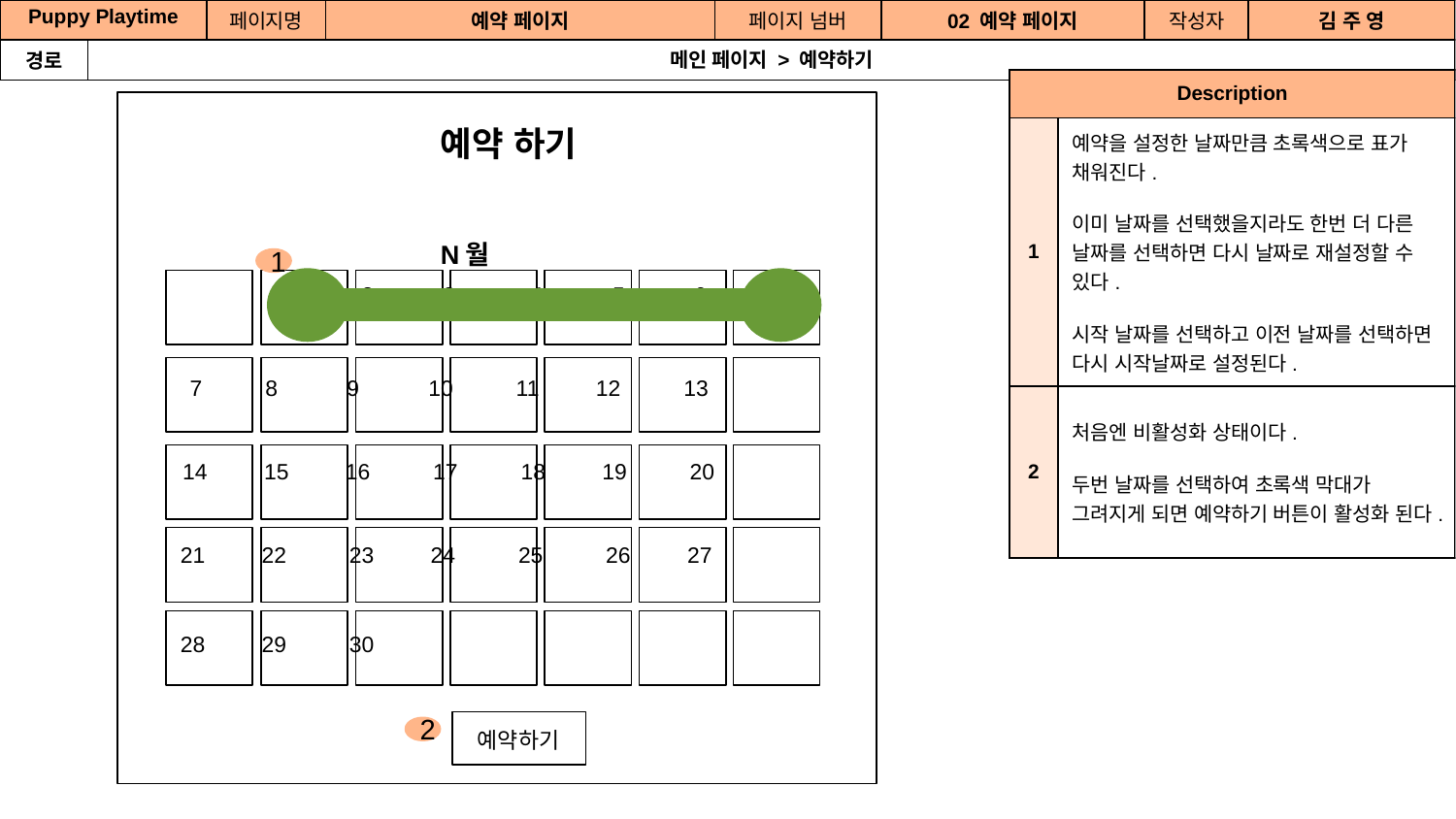

공간(오피스) 대여 시스템
| Puppy Playtime | 김 주 영 | 페이지명 | 예약 페이지 | 페이지 넘버 | 02 예약 페이지 | 작성자 | 김 주 영 |
| --- | --- | --- | --- | --- | --- | --- | --- |
| 경로 | 메인 페이지 > 예약하기 | 김 주 영 | 김 주 영 | 김 주 영 | 김 주 영 | 김 주 영 | 김 주 영 |
| Description | 예약하러 가기를 클릭하면 예약 상세페이지로 간다. |
| --- | --- |
| 1 | 예약을 설정한 날짜만큼 초록색으로 표가 채워진다. 이미 날짜를 선택했을지라도 한번 더 다른 날짜를 선택하면 다시 날짜로 재설정할 수 있다. 시작 날짜를 선택하고 이전 날짜를 선택하면 다시 시작날짜로 설정된다. |
| 2 | 처음엔 비활성화 상태이다. 두번 날짜를 선택하여 초록색 막대가 그려지게 되면 예약하기 버튼이 활성화 된다. |

예약 하기
N월
1

1           2           3            4           5           6
7          8           9           10          11         12          13
14         15         16          17          18         19          20
21         22          23         24          25          26         27
28         29          30

2

예약하기